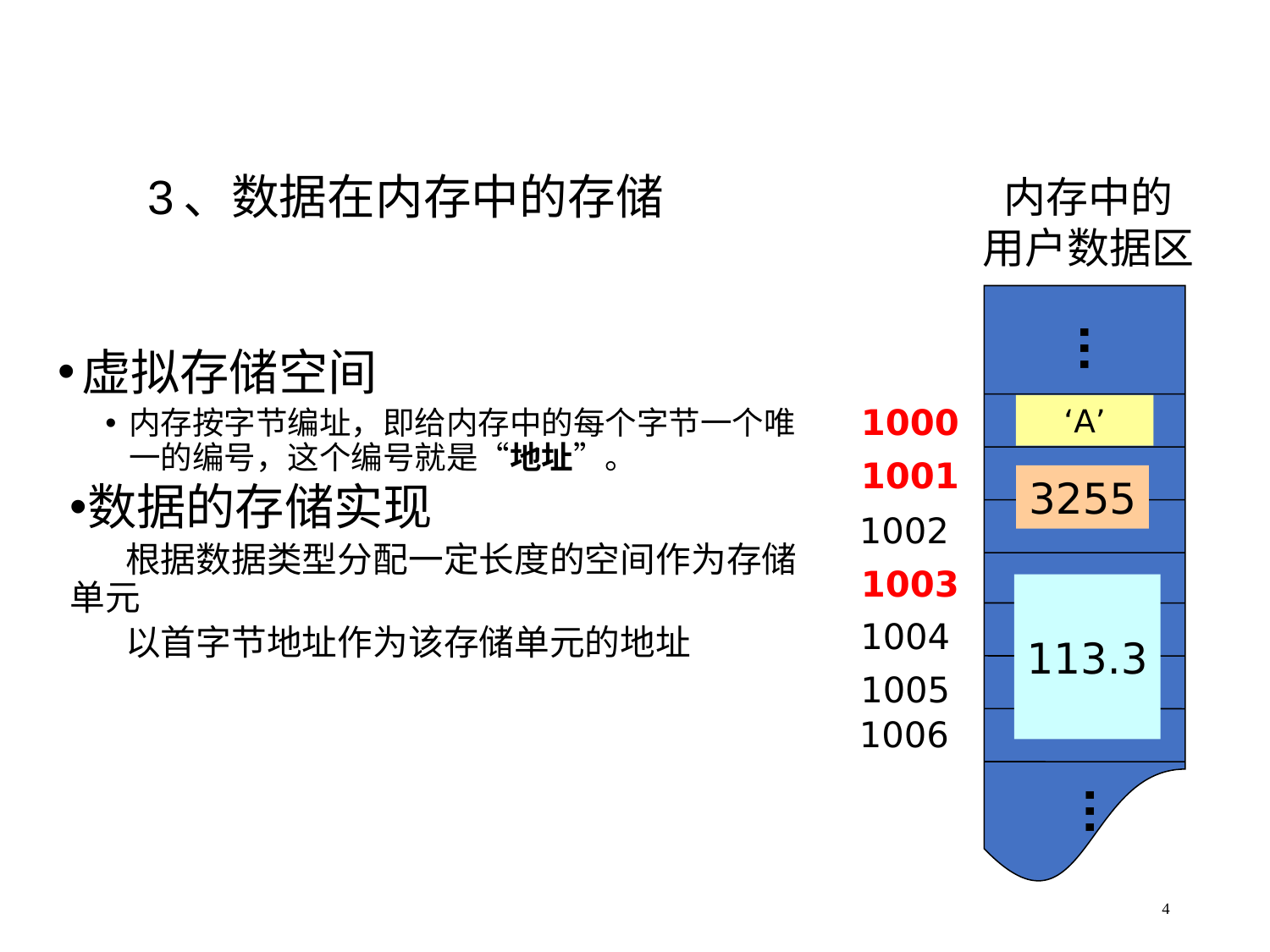

# 3、数据在内存中的存储
内存中的
用户数据区

...
虚拟存储空间
内存按字节编址，即给内存中的每个字节一个唯一的编号，这个编号就是“地址”。
数据的存储实现
      根据数据类型分配一定长度的空间作为存储单元
      以首字节地址作为该存储单元的地址
1000

‘A’
1001

3255

1002

1003

113.3

1004

1005
1006

...
4